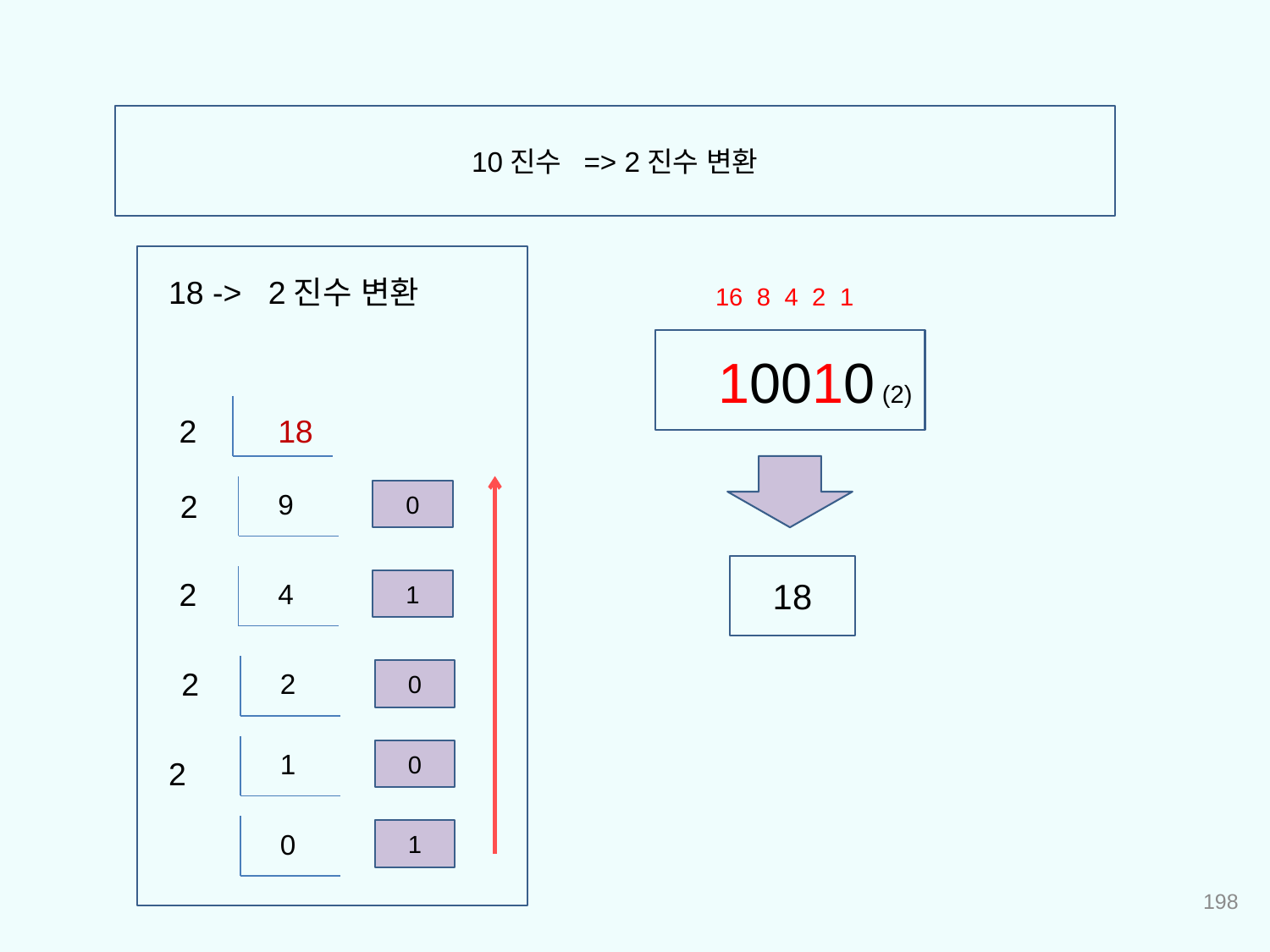

10진수  => 2진수 변환

18 ->   2진수 변환

    16  8  4  2  1
10010 (2)
2
18

9
0
2
18
4
1
2
2
0
2
1
0
2
0
1
198